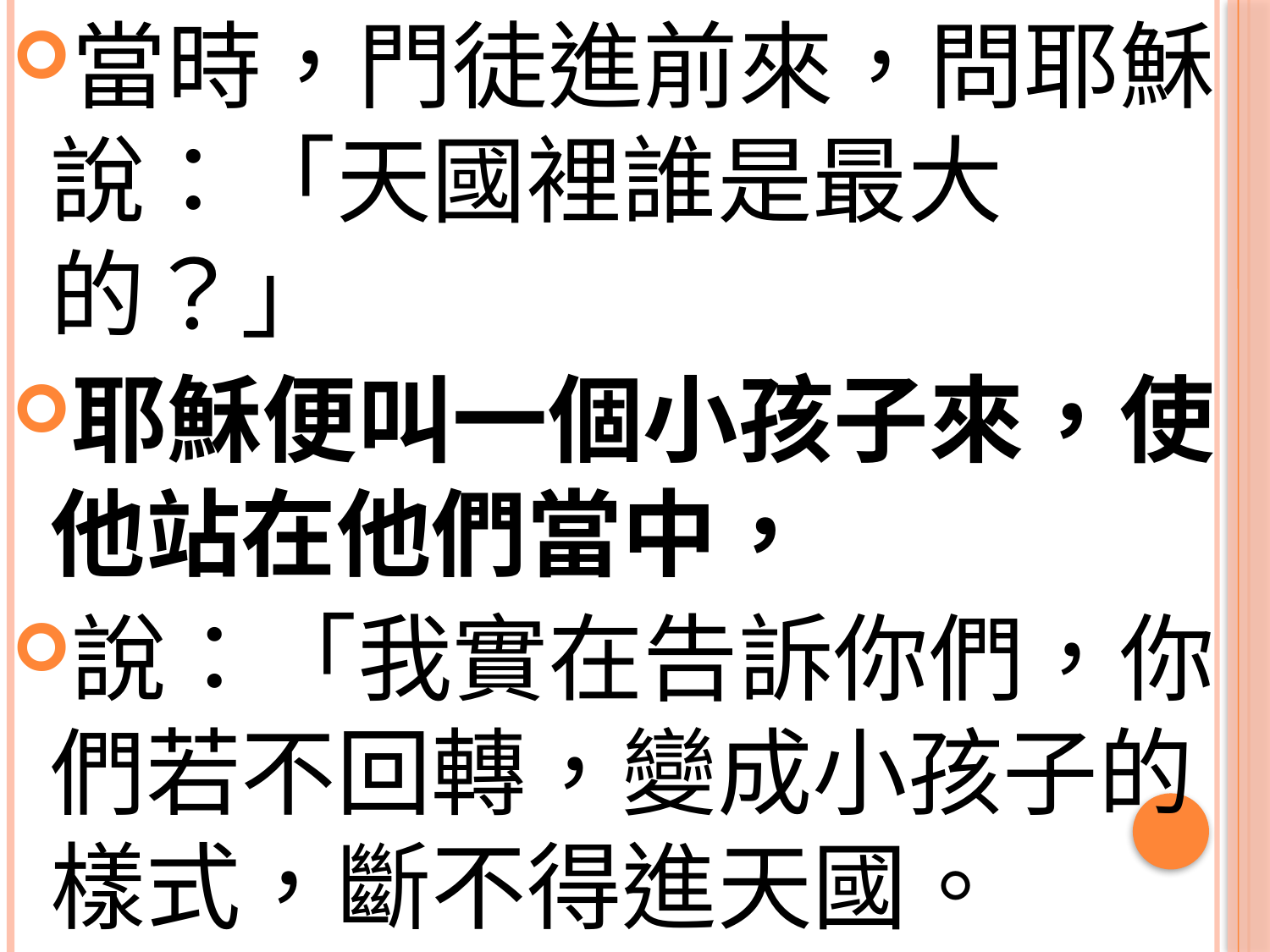

當時，門徒進前來，問耶穌說：「天國裡誰是最大的？」
耶穌便叫一個小孩子來，使他站在他們當中，
說：「我實在告訴你們，你們若不回轉，變成小孩子的樣式，斷不得進天國。